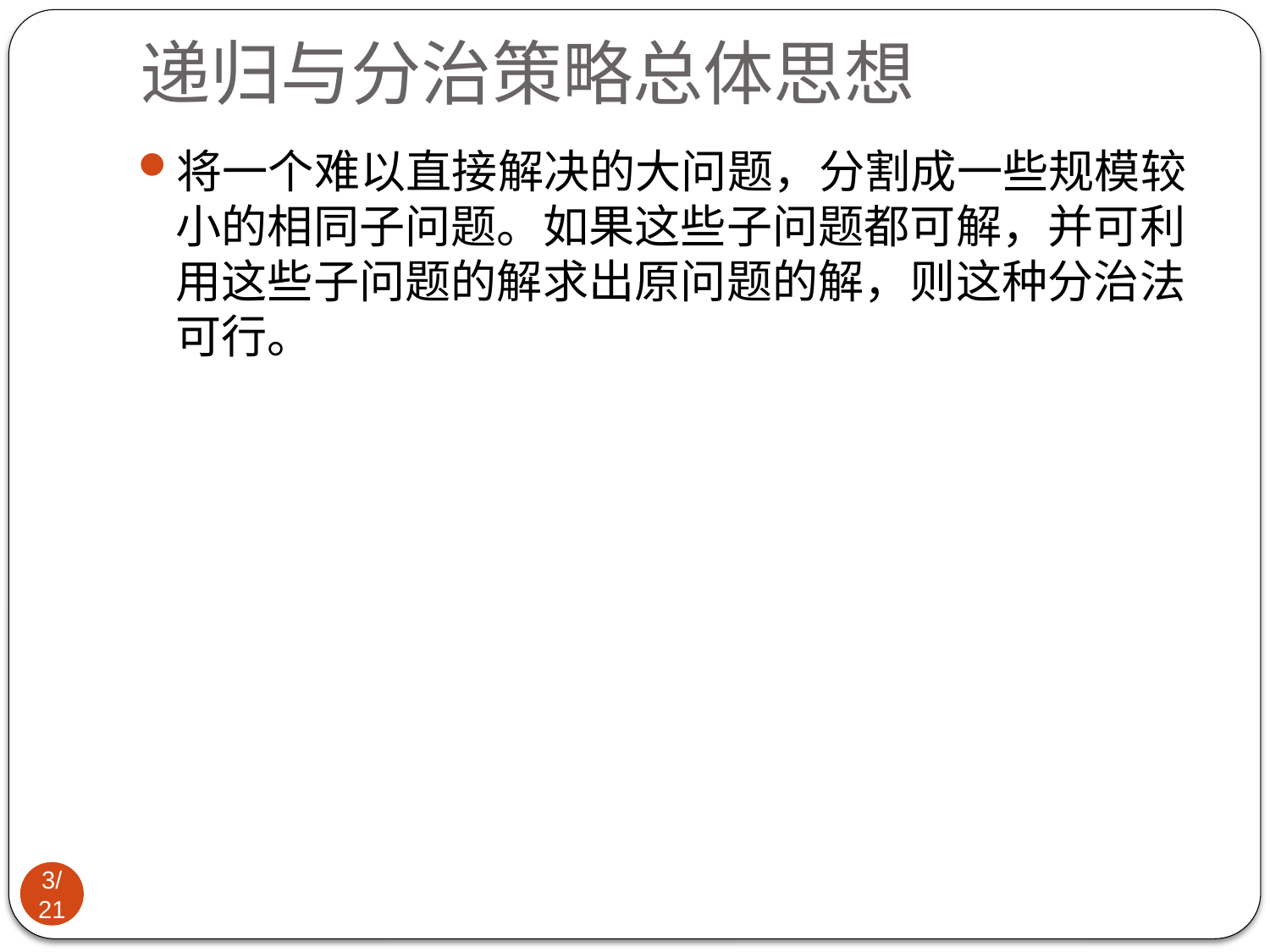

# 递归与分治策略总体思想
将一个难以直接解决的大问题，分割成一些规模较小的相同子问题。如果这些子问题都可解，并可利用这些子问题的解求出原问题的解，则这种分治法可行。

3/21